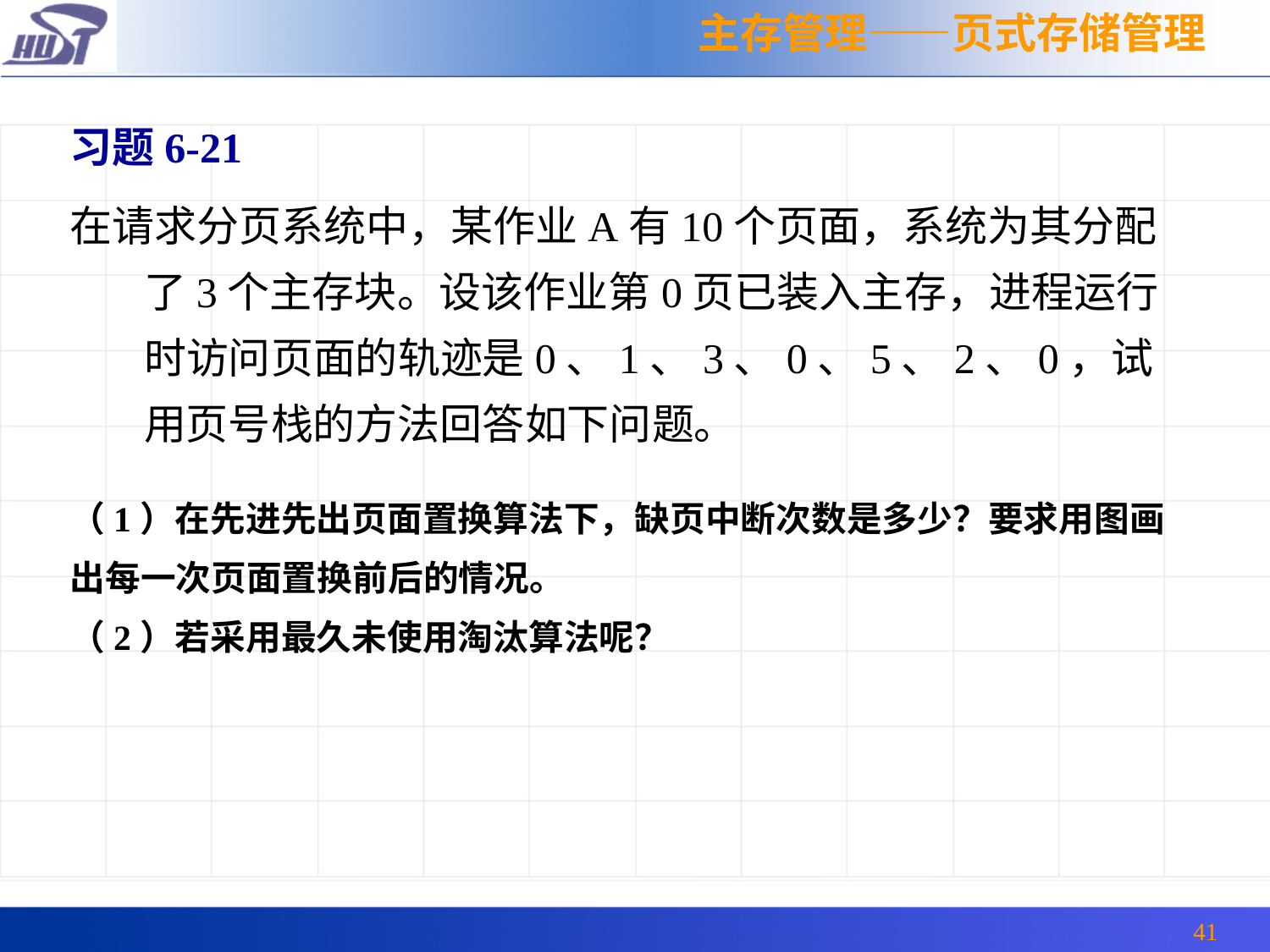

主存管理——页式存储管理
习题6-21
在请求分页系统中，某作业A有10个页面，系统为其分配了3个主存块。设该作业第0页已装入主存，进程运行时访问页面的轨迹是0、1、3、0、5、2、0，试用页号栈的方法回答如下问题。
（1）在先进先出页面置换算法下，缺页中断次数是多少？要求用图画出每一次页面置换前后的情况。
（2）若采用最久未使用淘汰算法呢？
41